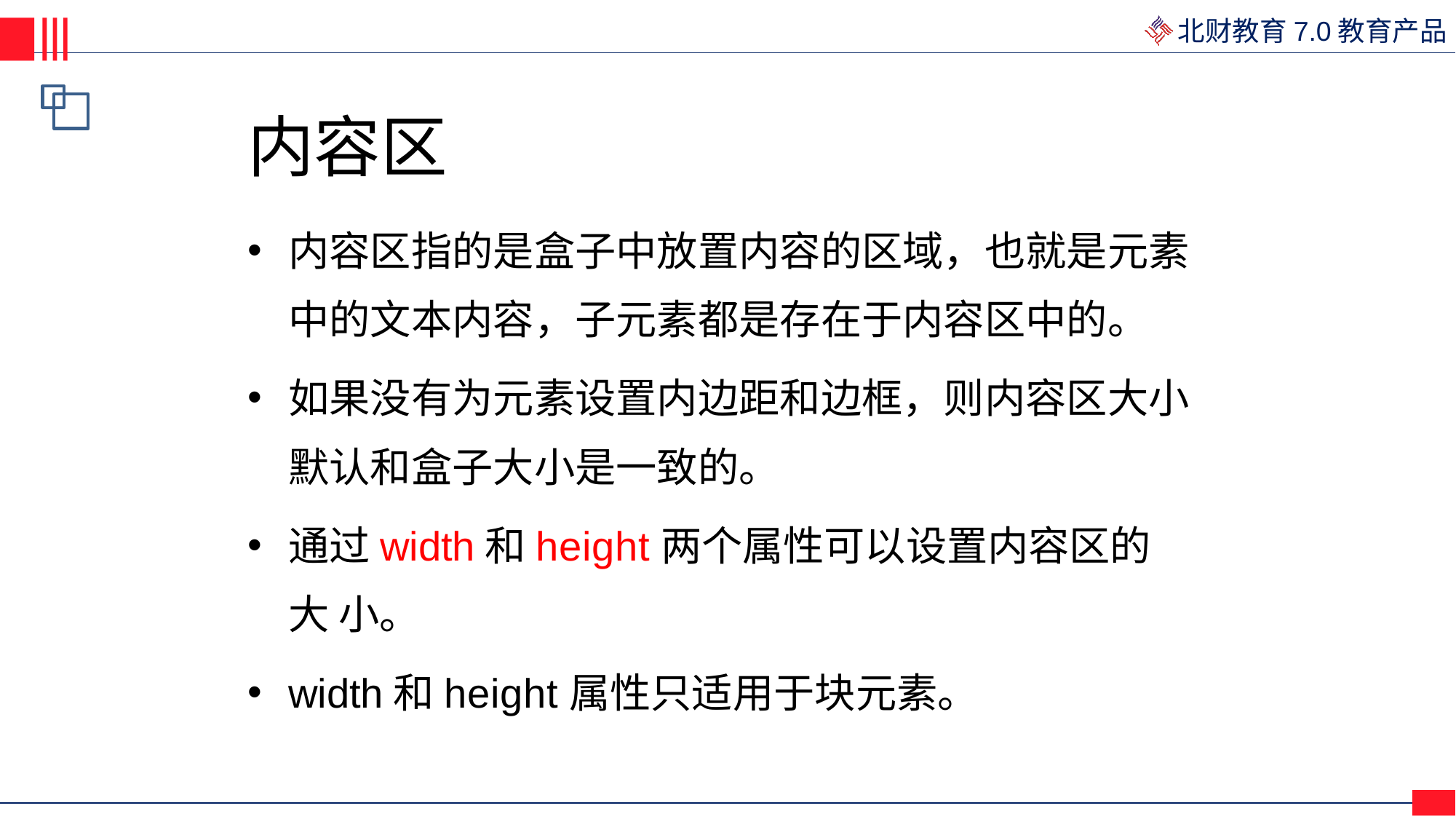

# 内容区
内容区指的是盒子中放置内容的区域，也就是元素 中的文本内容，子元素都是存在于内容区中的。
如果没有为元素设置内边距和边框，则内容区大小 默认和盒子大小是一致的。
通过width和height两个属性可以设置内容区的大 小。
width和height属性只适用于块元素。